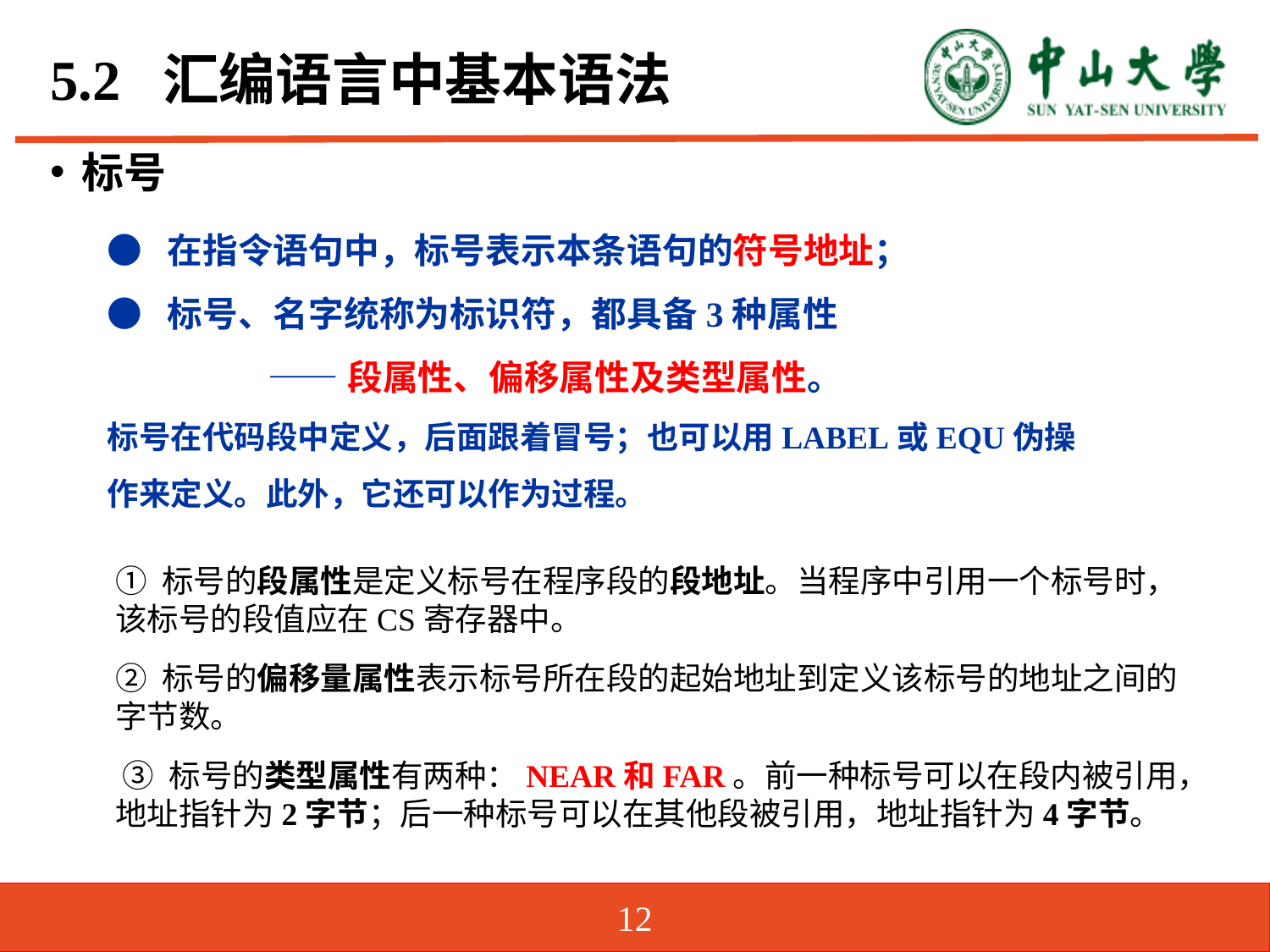

# 5.2  汇编语言中基本语法
标号

●  在指令语句中，标号表示本条语句的符号地址；
●  标号、名字统称为标识符，都具备3种属性
                    ——段属性、偏移属性及类型属性。
标号在代码段中定义，后面跟着冒号；也可以用LABEL或EQU伪操作来定义。此外，它还可以作为过程。
① 标号的段属性是定义标号在程序段的段地址。当程序中引用一个标号时，该标号的段值应在CS寄存器中。
② 标号的偏移量属性表示标号所在段的起始地址到定义该标号的地址之间的字节数。
 ③ 标号的类型属性有两种：NEAR和FAR。前一种标号可以在段内被引用，地址指针为2字节；后一种标号可以在其他段被引用，地址指针为4字节。
12